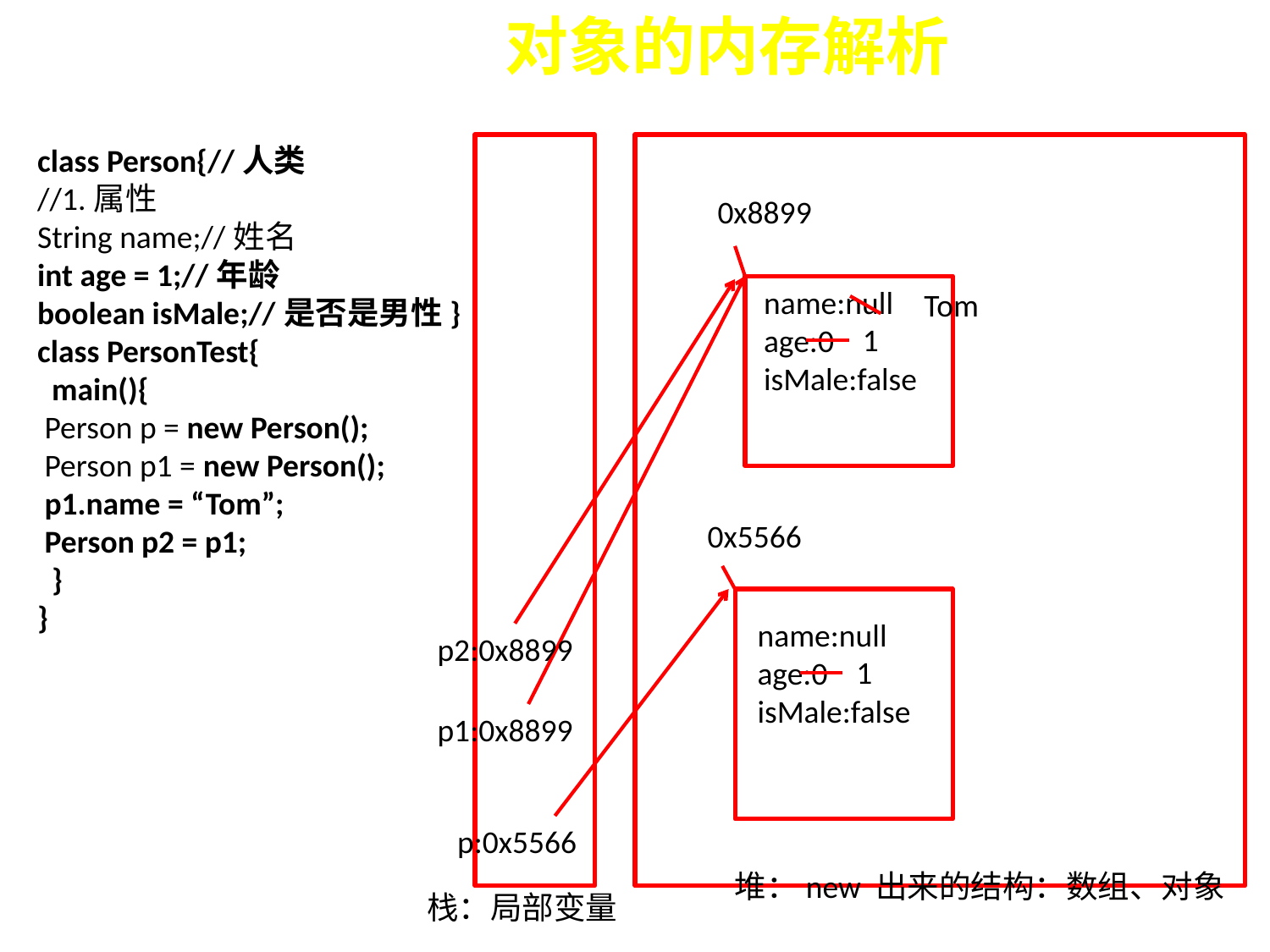

对象的内存解析
class Person{//人类
//1.属性
String name;//姓名
int age = 1;//年龄
boolean isMale;//是否是男性}
class PersonTest{
  main(){
 Person p = new Person();
 Person p1 = new Person();
 p1.name = “Tom”;
 Person p2 = p1;
  }
}

0x8899

name:null
age:0
isMale:false
Tom
1
0x5566

name:null
age:0
isMale:false
p2:0x8899
1
p1:0x8899
p:0x5566
堆：new 出来的结构：数组、对象
栈：局部变量